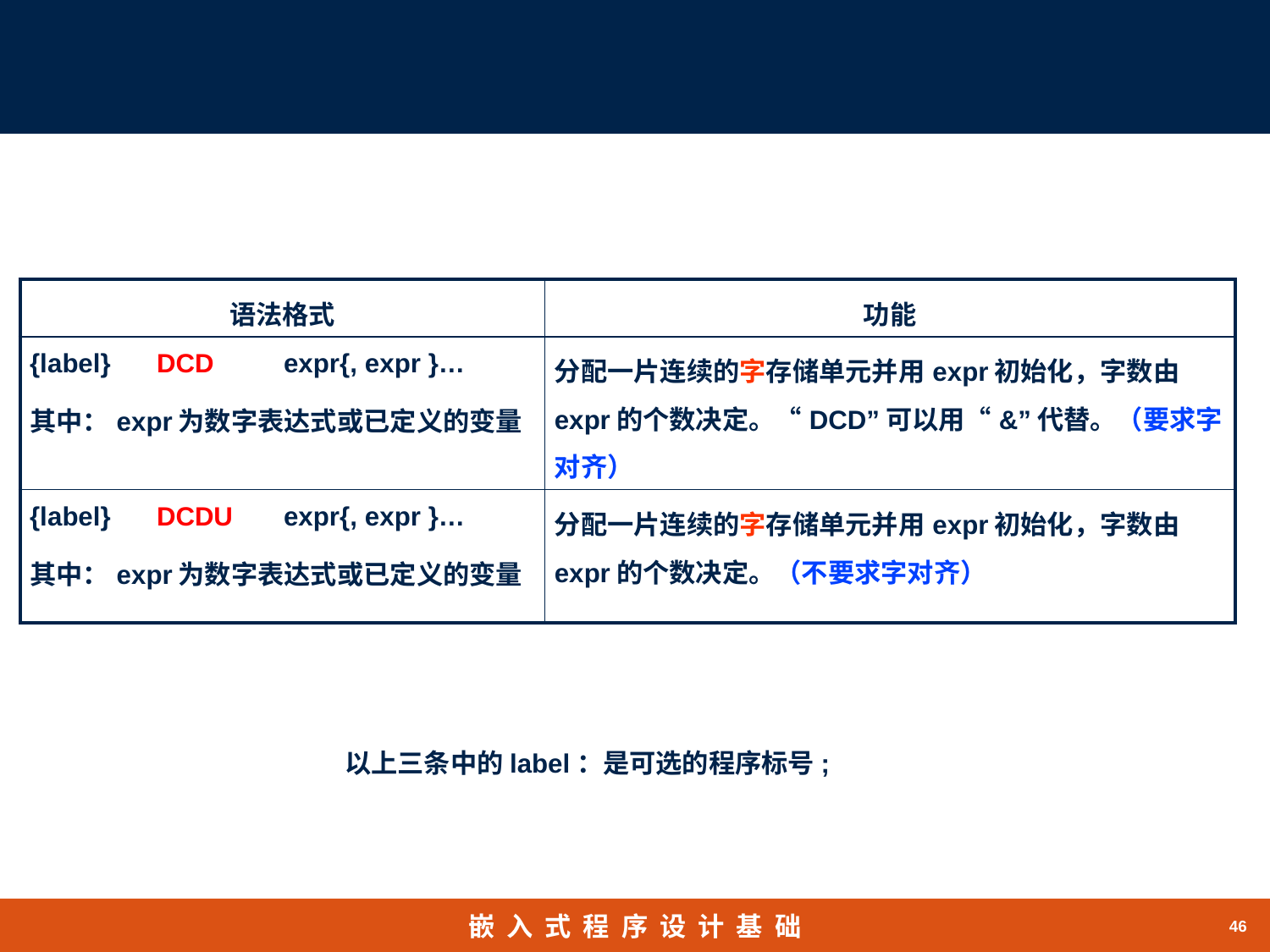

# 3. 数据定义伪操作
| 语法格式 | 功能 |
| --- | --- |
| {label} DCD expr{, expr }… 其中：expr为数字表达式或已定义的变量 | 分配一片连续的字存储单元并用expr初始化，字数由expr的个数决定。“DCD”可以用“&”代替。（要求字对齐） |
| {label} DCDU expr{, expr }… 其中：expr为数字表达式或已定义的变量 | 分配一片连续的字存储单元并用expr初始化，字数由expr的个数决定。（不要求字对齐） |
以上三条中的label：是可选的程序标号;